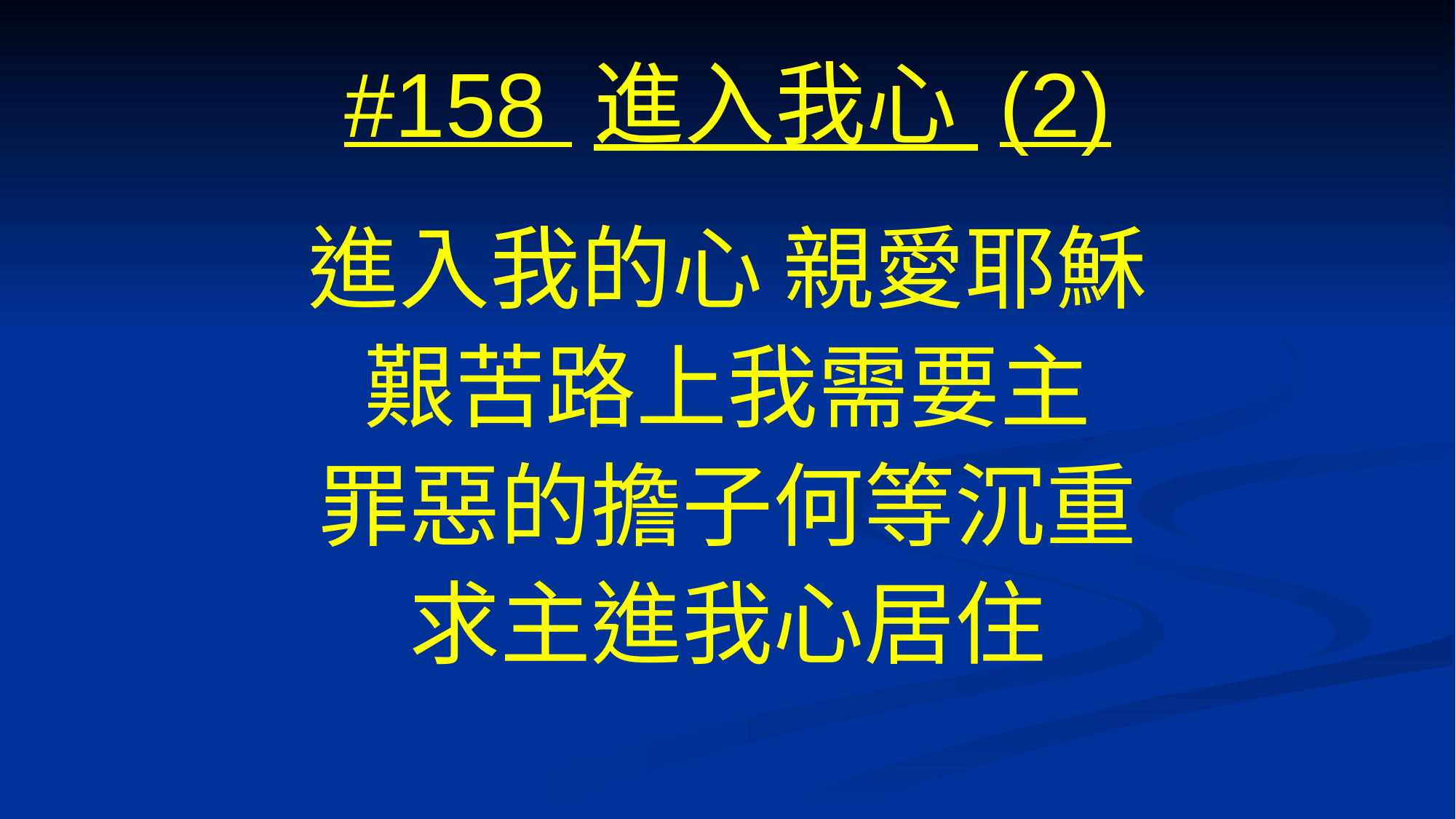

# #158 進入我心 (2)
進入我的心 親愛耶穌
艱苦路上我需要主
罪惡的擔子何等沉重
求主進我心居住